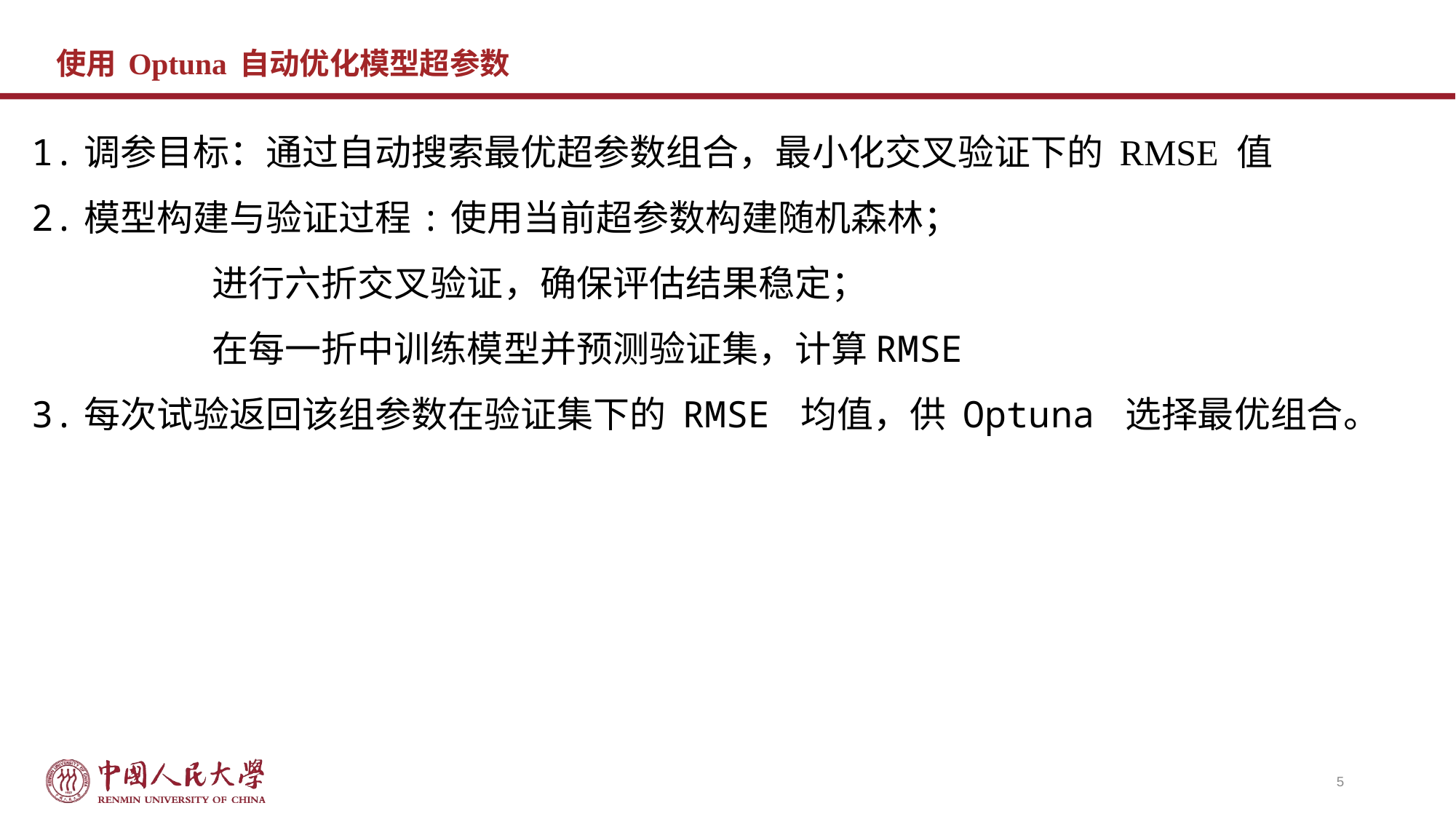

# 使用 Optuna 自动优化模型超参数
1.调参目标：通过自动搜索最优超参数组合，最小化交叉验证下的 RMSE 值
2.模型构建与验证过程:使用当前超参数构建随机森林；
                     进行六折交叉验证，确保评估结果稳定；
                     在每一折中训练模型并预测验证集，计算RMSE
3.每次试验返回该组参数在验证集下的 RMSE 均值，供 Optuna 选择最优组合。
5